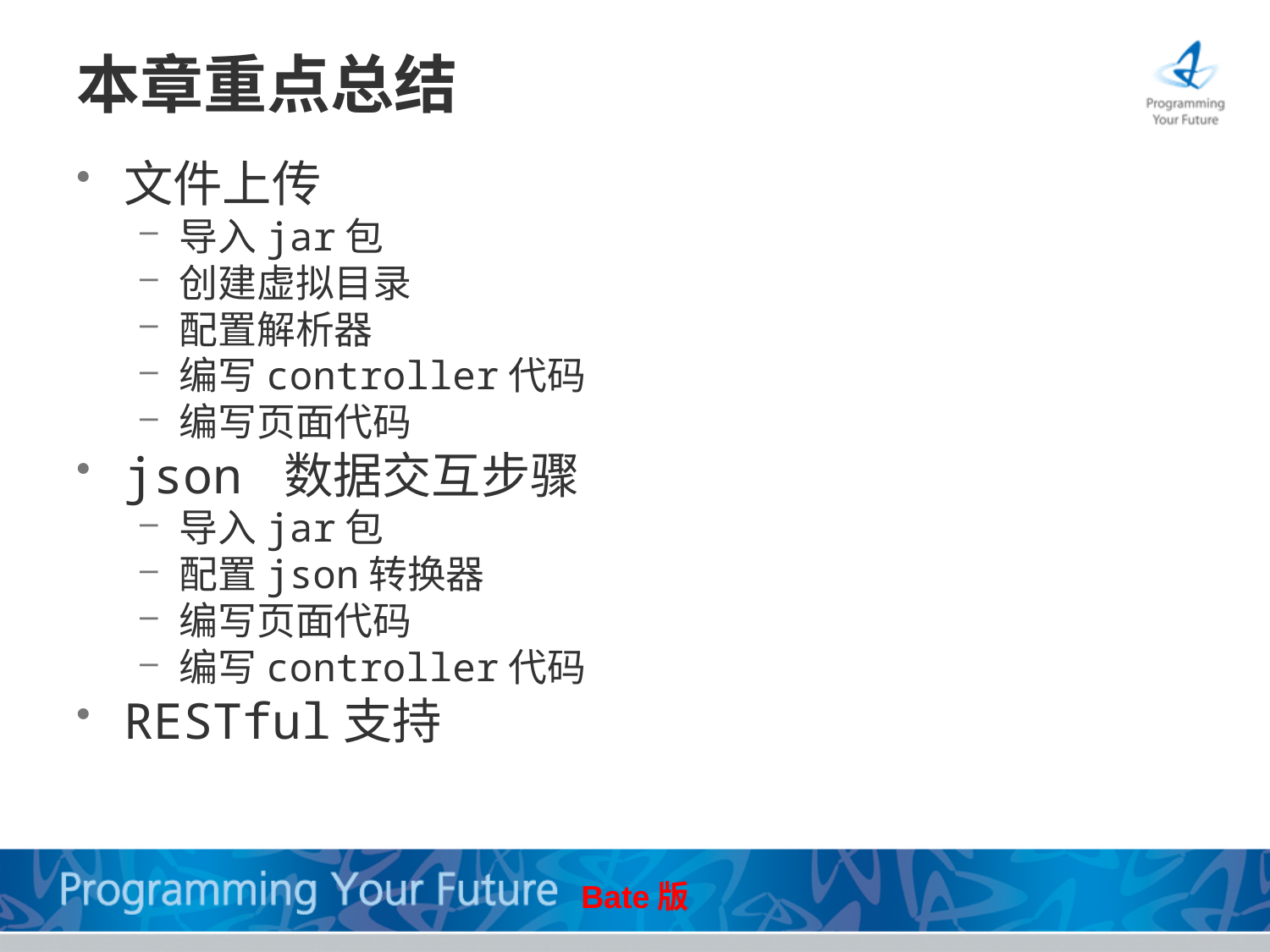

# 本章重点总结
文件上传
导入jar包
创建虚拟目录
配置解析器
编写controller代码
编写页面代码
json 数据交互步骤
导入jar包
配置json转换器
编写页面代码
编写controller代码
RESTful支持